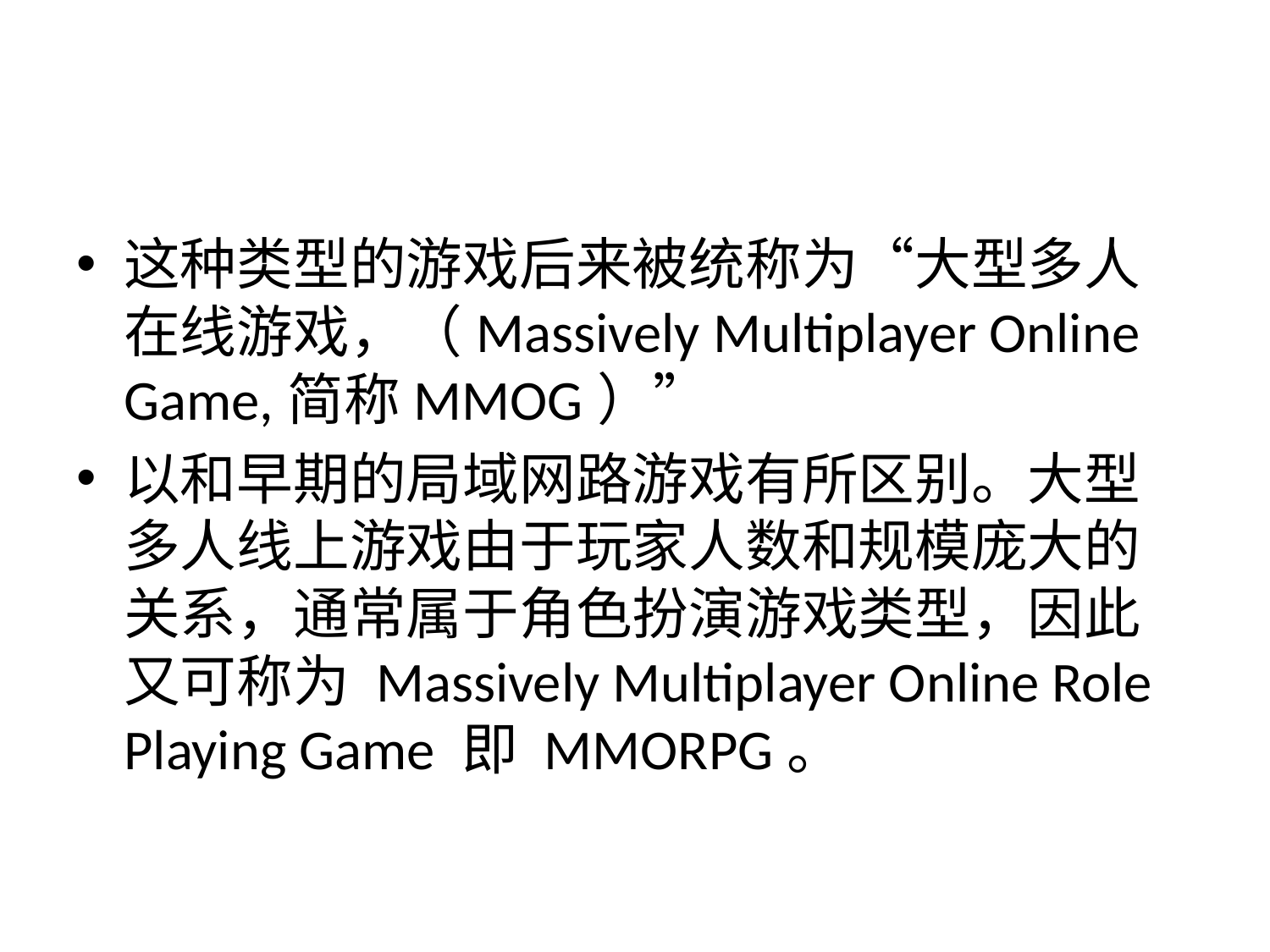

#
这种类型的游戏后来被统称为“大型多人在线游戏，（Massively Multiplayer Online Game,简称MMOG）”
以和早期的局域网路游戏有所区别。大型多人线上游戏由于玩家人数和规模庞大的关系，通常属于角色扮演游戏类型，因此又可称为 Massively Multiplayer Online Role Playing Game 即 MMORPG。